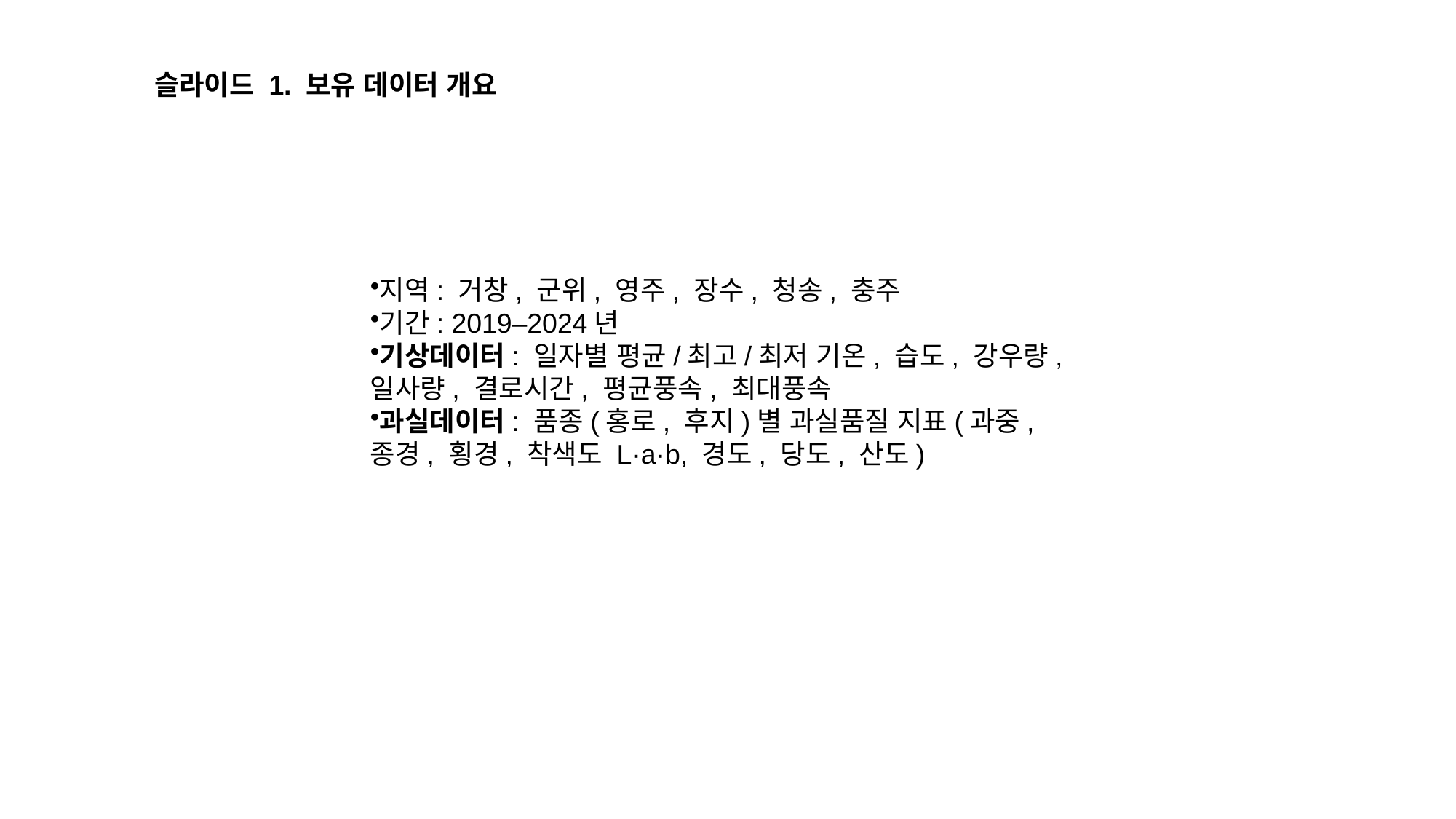

슬라이드 1. 보유 데이터 개요
지역: 거창, 군위, 영주, 장수, 청송, 충주
기간: 2019–2024년
기상데이터: 일자별 평균/최고/최저 기온, 습도, 강우량, 일사량, 결로시간, 평균풍속, 최대풍속
과실데이터: 품종(홍로, 후지)별 과실품질 지표(과중, 종경, 횡경, 착색도 L·a·b, 경도, 당도, 산도)